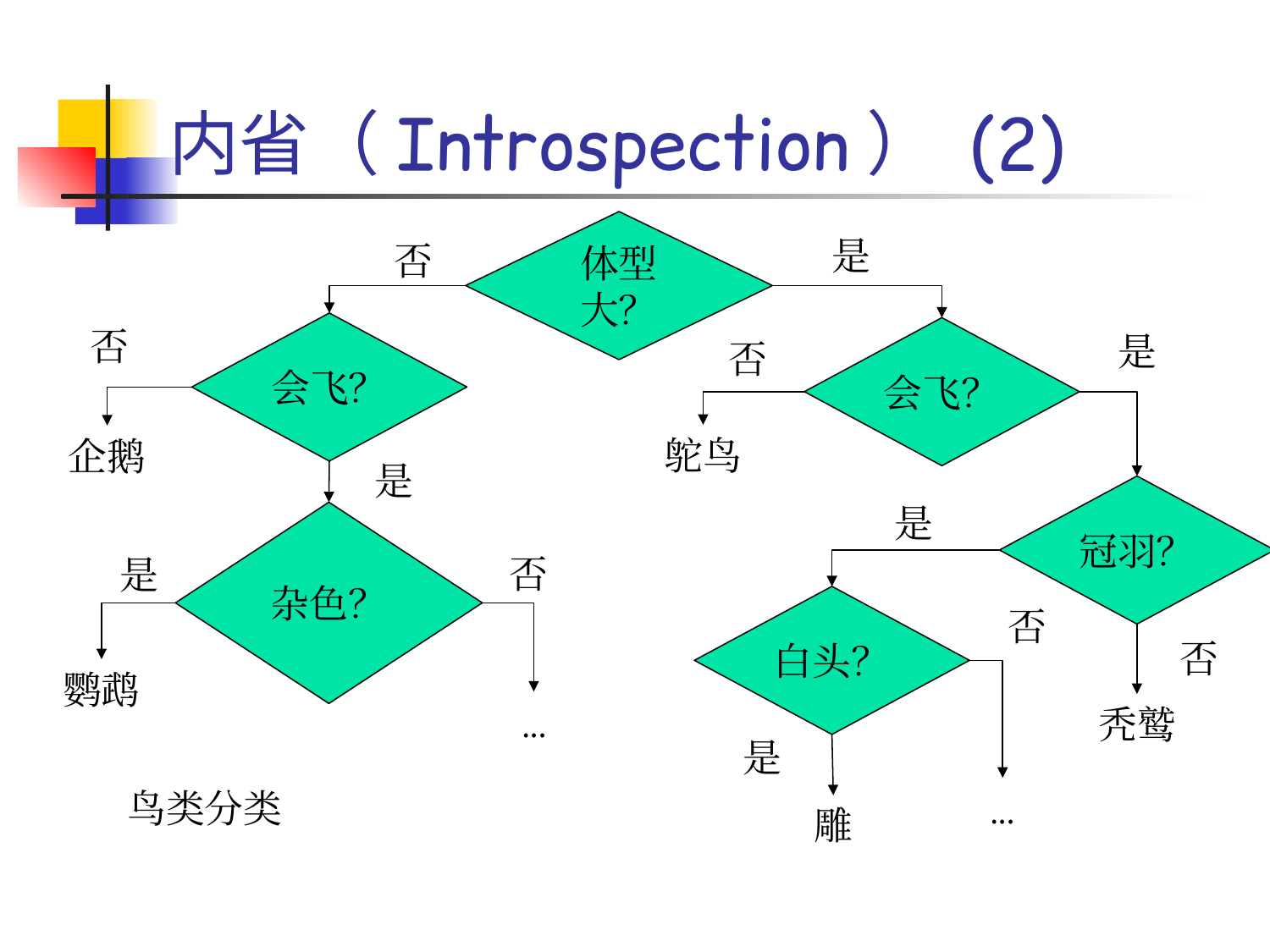

# 内省（Introspection） (2)
体型大？
是
否
会飞？
否
会飞？
是
否
鸵鸟
企鹅
是
冠羽？
是
杂色？
否
是
白头？
否
否
鹦鹉
…
秃鹫
是
鸟类分类
…
雕